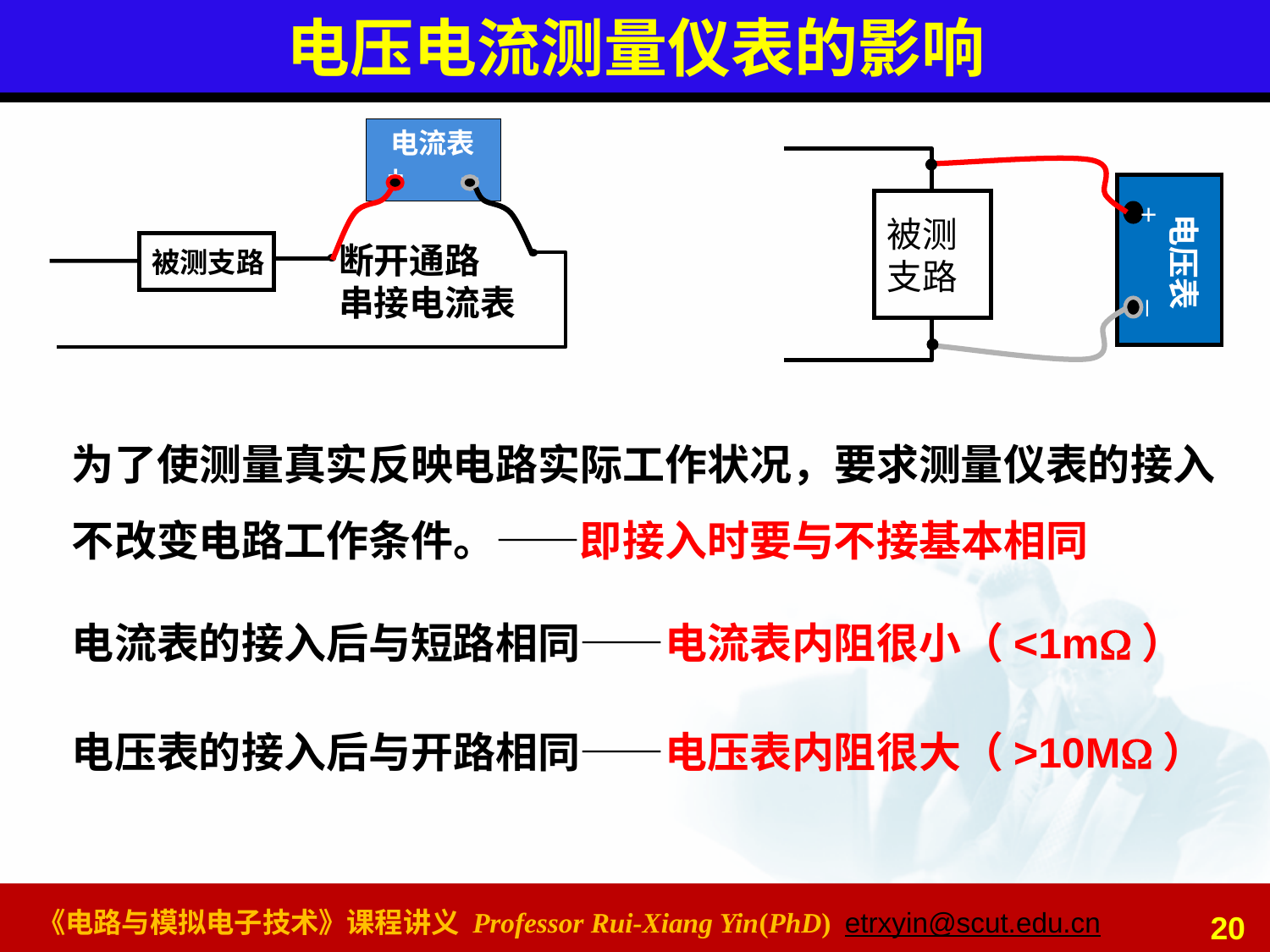

# 电压电流测量仪表的影响

电流表
_
+

断开通路
串接电流表
被测支路

被测
支路

电压表
_
+

为了使测量真实反映电路实际工作状况，要求测量仪表的接入不改变电路工作条件。——即接入时要与不接基本相同
电流表的接入后与短路相同——电流表内阻很小（<1mΩ）
电压表的接入后与开路相同——电压表内阻很大（>10MΩ）
20